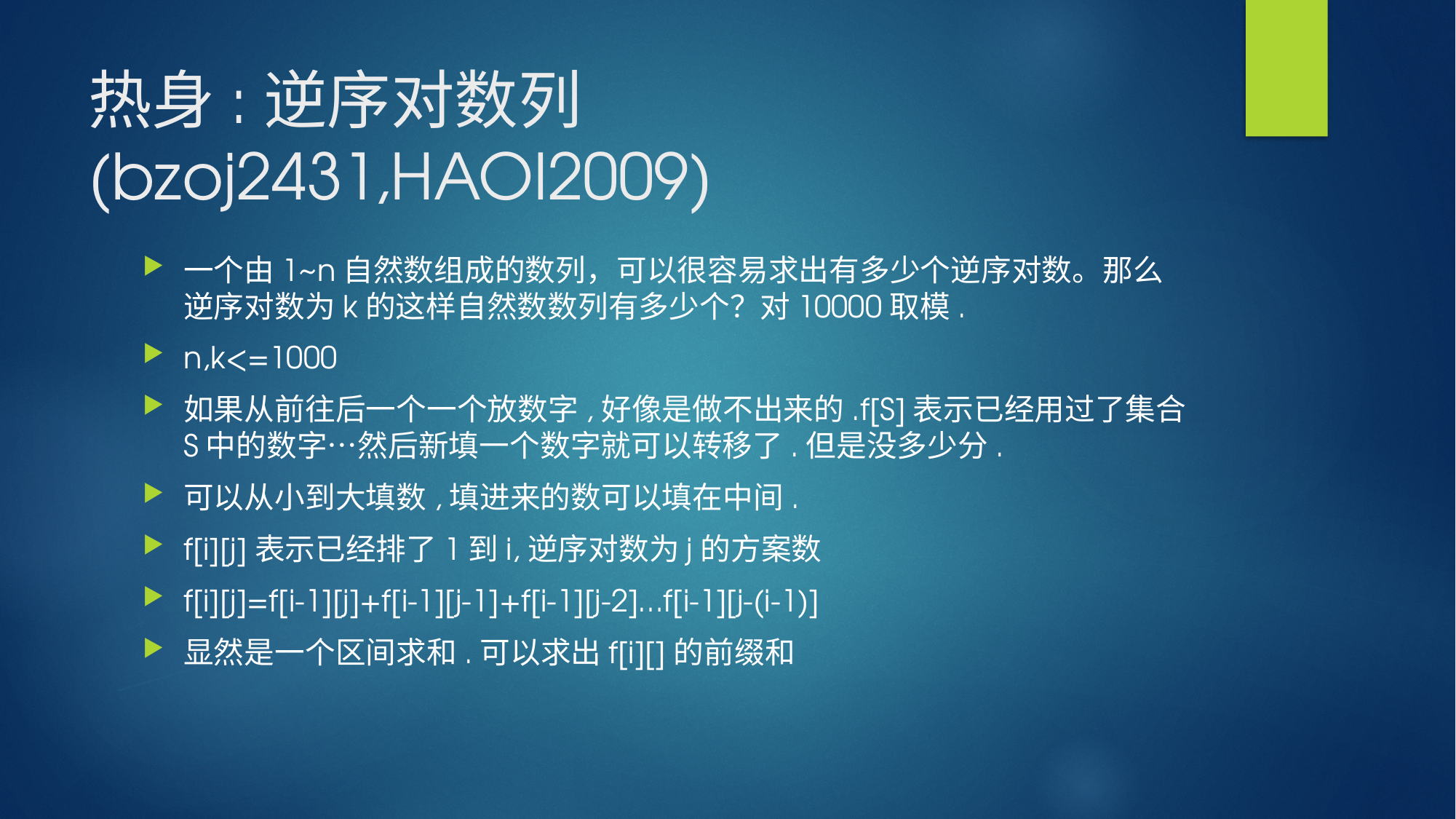

# 热身:逆序对数列(bzoj2431,HAOI2009)
一个由1~n自然数组成的数列，可以很容易求出有多少个逆序对数。那么逆序对数为k的这样自然数数列有多少个？对10000取模.
n,k<=1000
如果从前往后一个一个放数字,好像是做不出来的.f[S]表示已经用过了集合S中的数字…然后新填一个数字就可以转移了.但是没多少分.
可以从小到大填数,填进来的数可以填在中间.
f[i][j]表示已经排了1到i,逆序对数为j的方案数
f[i][j]=f[i-1][j]+f[i-1][j-1]+f[i-1][j-2]…f[i-1][j-(i-1)]
显然是一个区间求和.可以求出f[i][]的前缀和